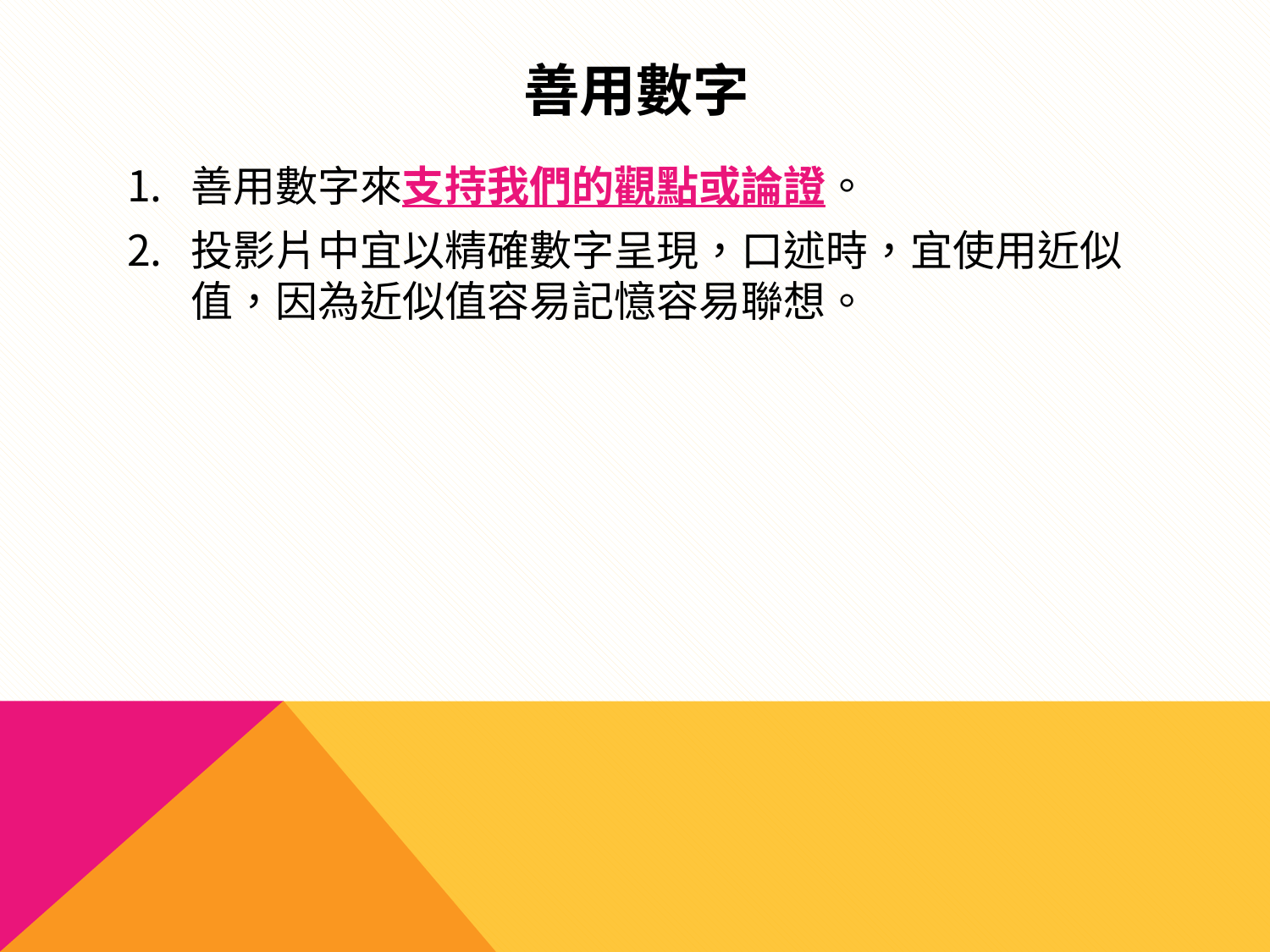

# 善用數字
善用數字來支持我們的觀點或論證。
投影片中宜以精確數字呈現，口述時，宜使用近似值，因為近似值容易記憶容易聯想。